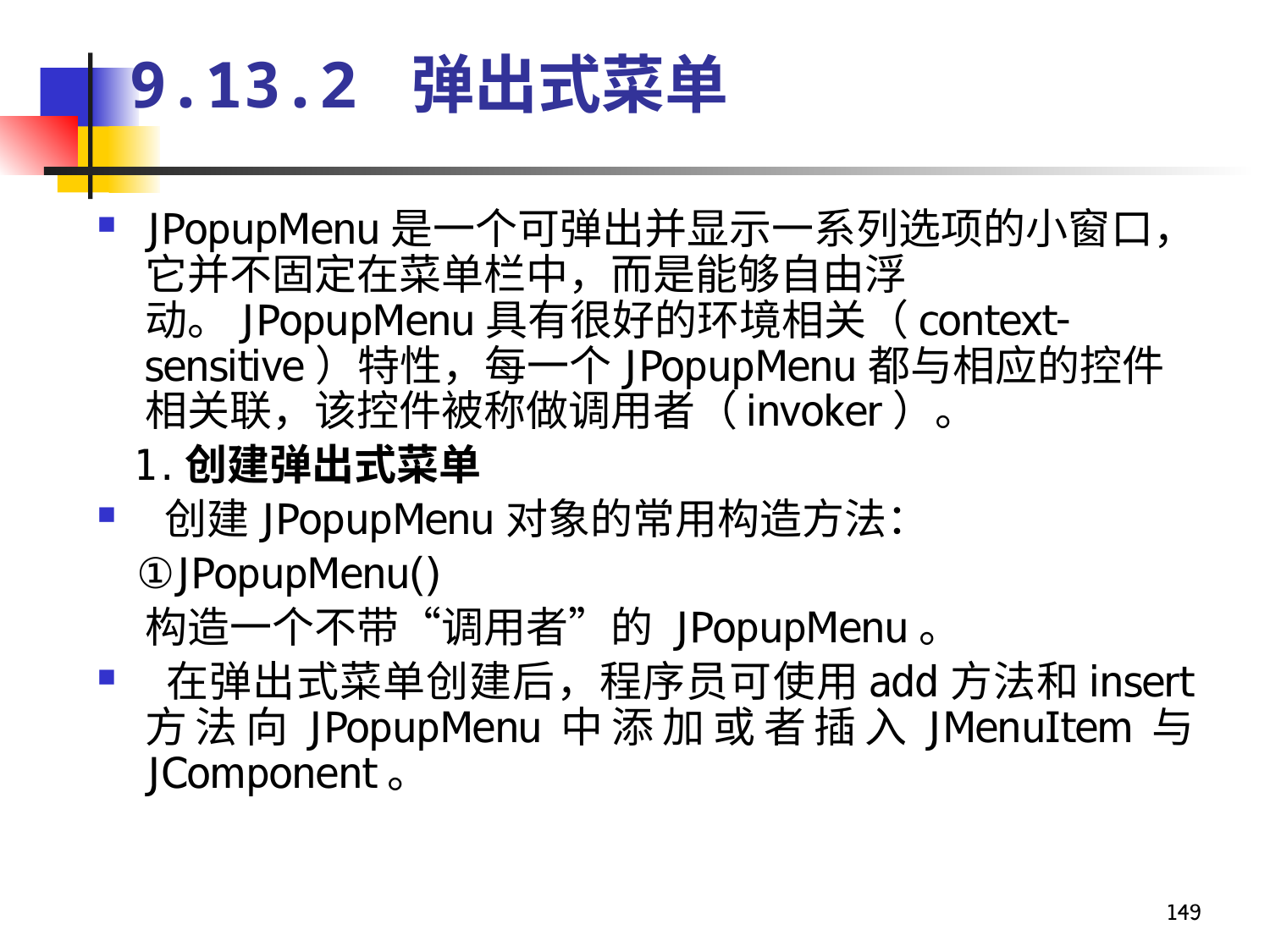

# 9.13.2 弹出式菜单
JPopupMenu是一个可弹出并显示一系列选项的小窗口，它并不固定在菜单栏中，而是能够自由浮动。JPopupMenu具有很好的环境相关（context-sensitive）特性，每一个JPopupMenu都与相应的控件相关联，该控件被称做调用者（invoker）。
   1.创建弹出式菜单
 创建JPopupMenu对象的常用构造方法：
   ①JPopupMenu()
    构造一个不带“调用者”的 JPopupMenu。
 在弹出式菜单创建后，程序员可使用add方法和insert方法向JPopupMenu中添加或者插入JMenuItem与JComponent。